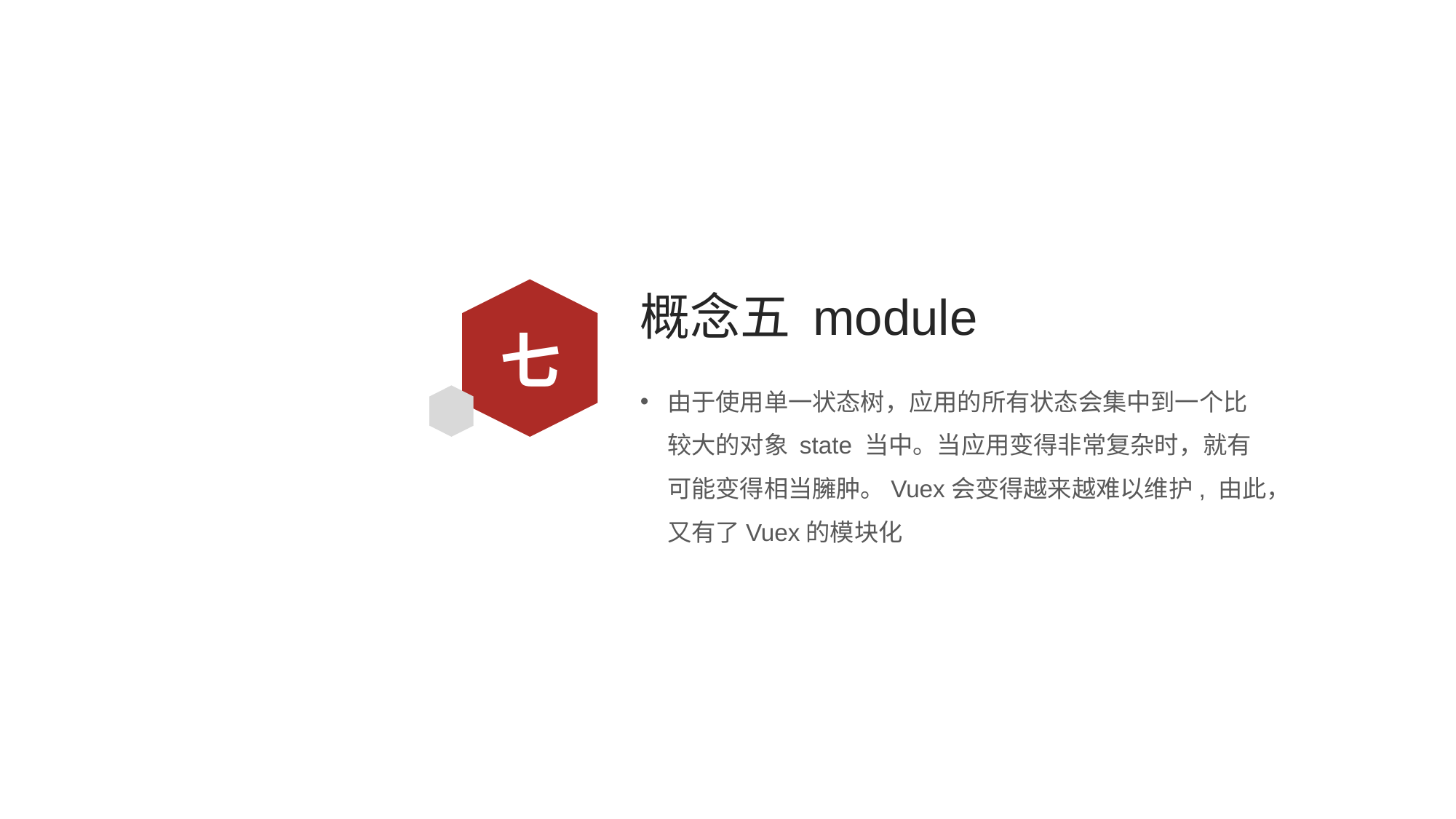

# 概念五 module
七
由于使用单一状态树，应用的所有状态会集中到一个比较大的对象 state 当中。当应用变得非常复杂时，就有可能变得相当臃肿。Vuex会变得越来越难以维护, 由此，又有了Vuex的模块化